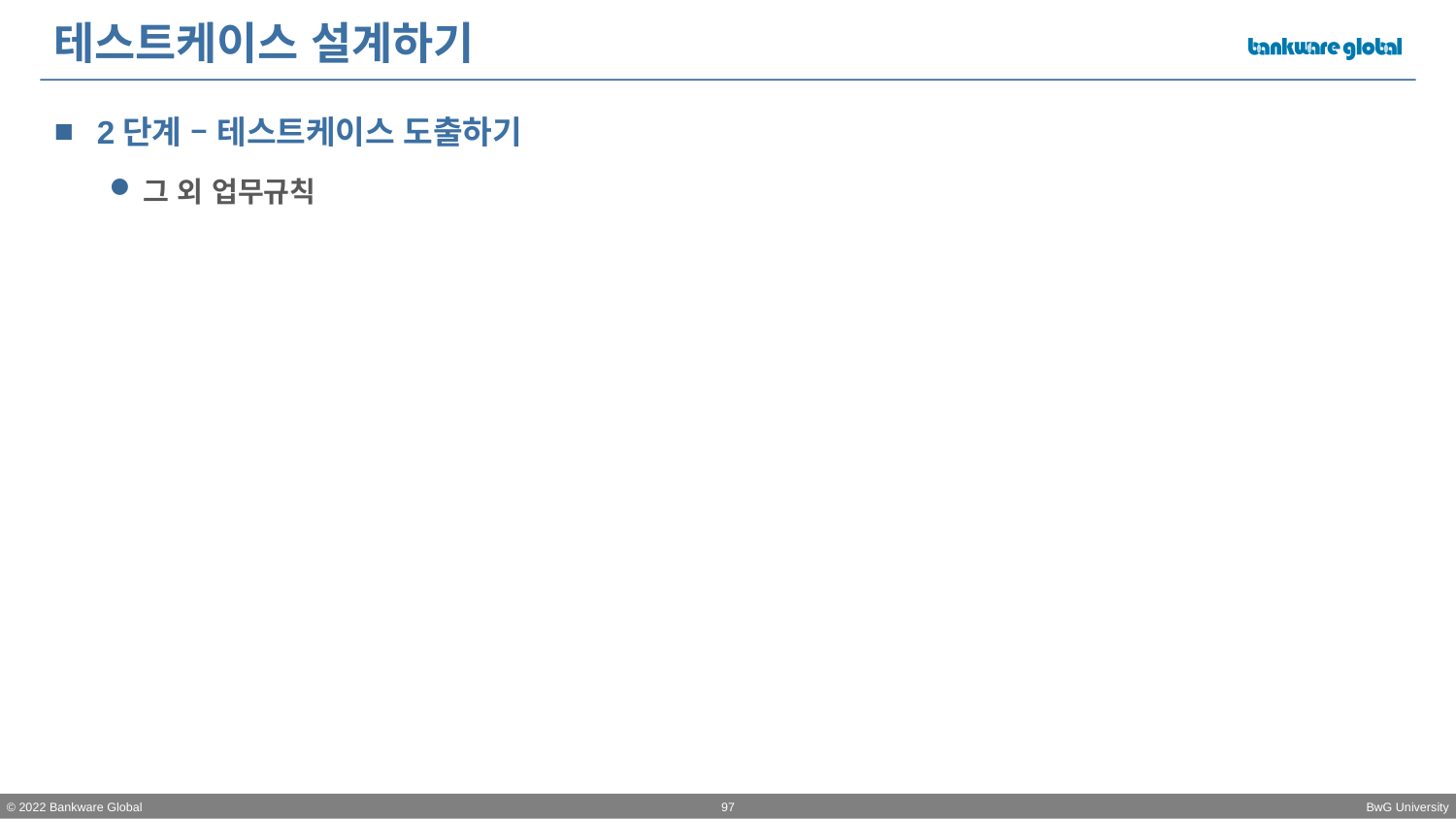

# 테스트케이스 설계하기
2단계 – 테스트케이스 도출하기
그 외 업무규칙
97